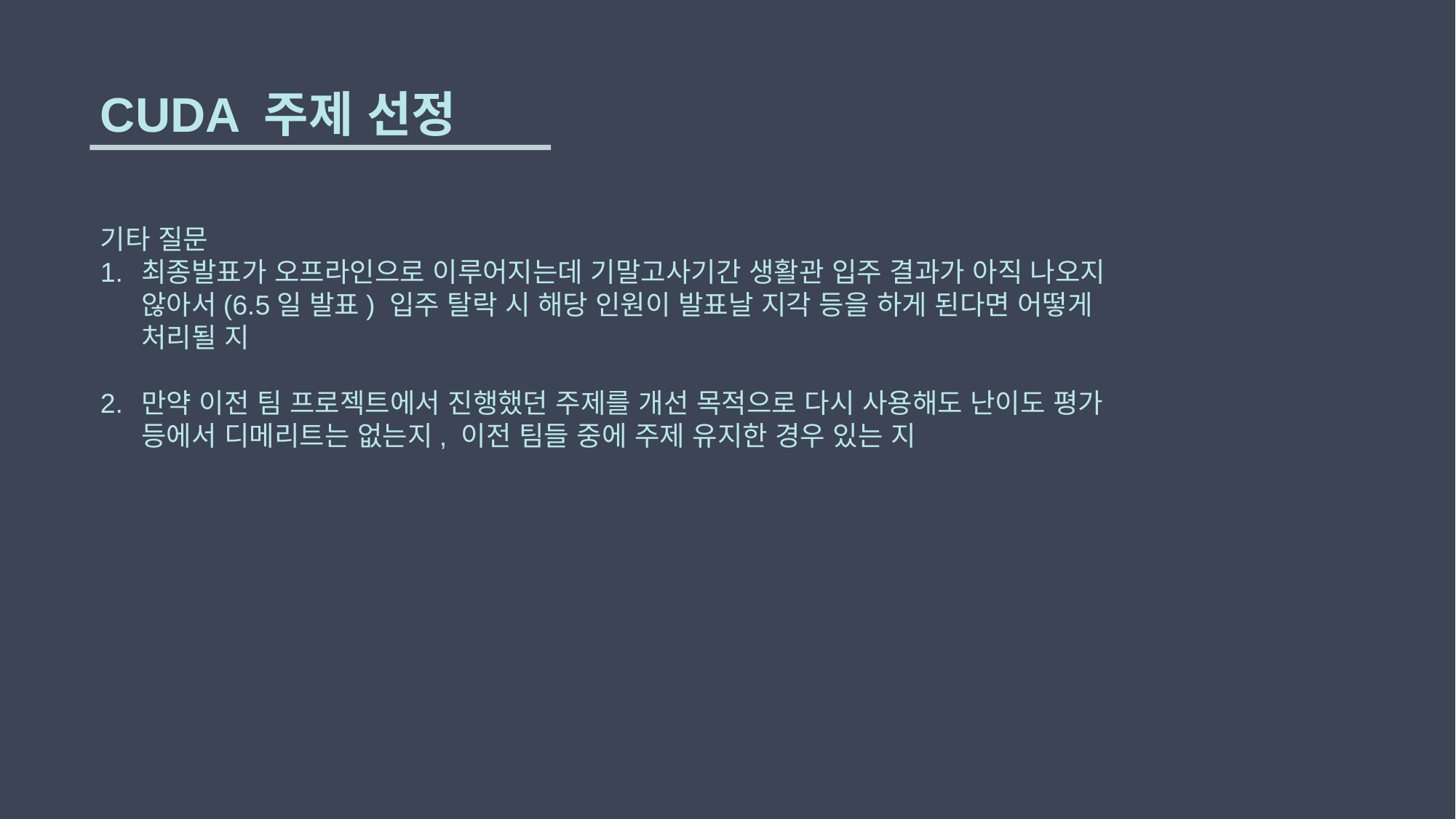

CUDA 주제 선정

기타 질문
최종발표가 오프라인으로 이루어지는데 기말고사기간 생활관 입주 결과가 아직 나오지 않아서(6.5일 발표) 입주 탈락 시 해당 인원이 발표날 지각 등을 하게 된다면 어떻게 처리될 지

만약 이전 팀 프로젝트에서 진행했던 주제를 개선 목적으로 다시 사용해도 난이도 평가 등에서 디메리트는 없는지, 이전 팀들 중에 주제 유지한 경우 있는 지